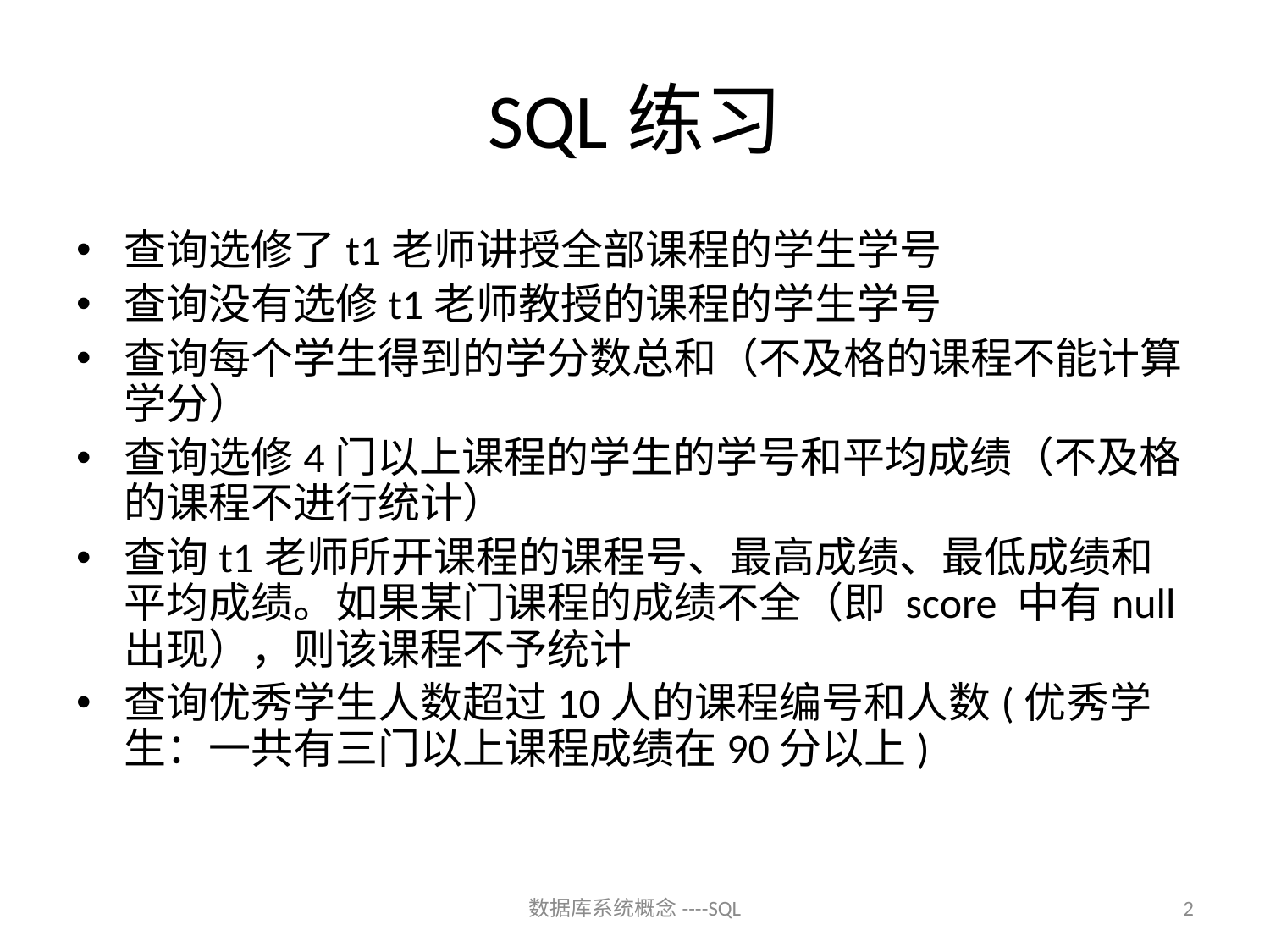

# SQL练习
查询选修了t1老师讲授全部课程的学生学号
查询没有选修t1老师教授的课程的学生学号
查询每个学生得到的学分数总和（不及格的课程不能计算学分）
查询选修4门以上课程的学生的学号和平均成绩（不及格的课程不进行统计）
查询t1老师所开课程的课程号、最高成绩、最低成绩和平均成绩。如果某门课程的成绩不全（即 score 中有null出现），则该课程不予统计
查询优秀学生人数超过10人的课程编号和人数(优秀学生：一共有三门以上课程成绩在90分以上)
2
数据库系统概念----SQL